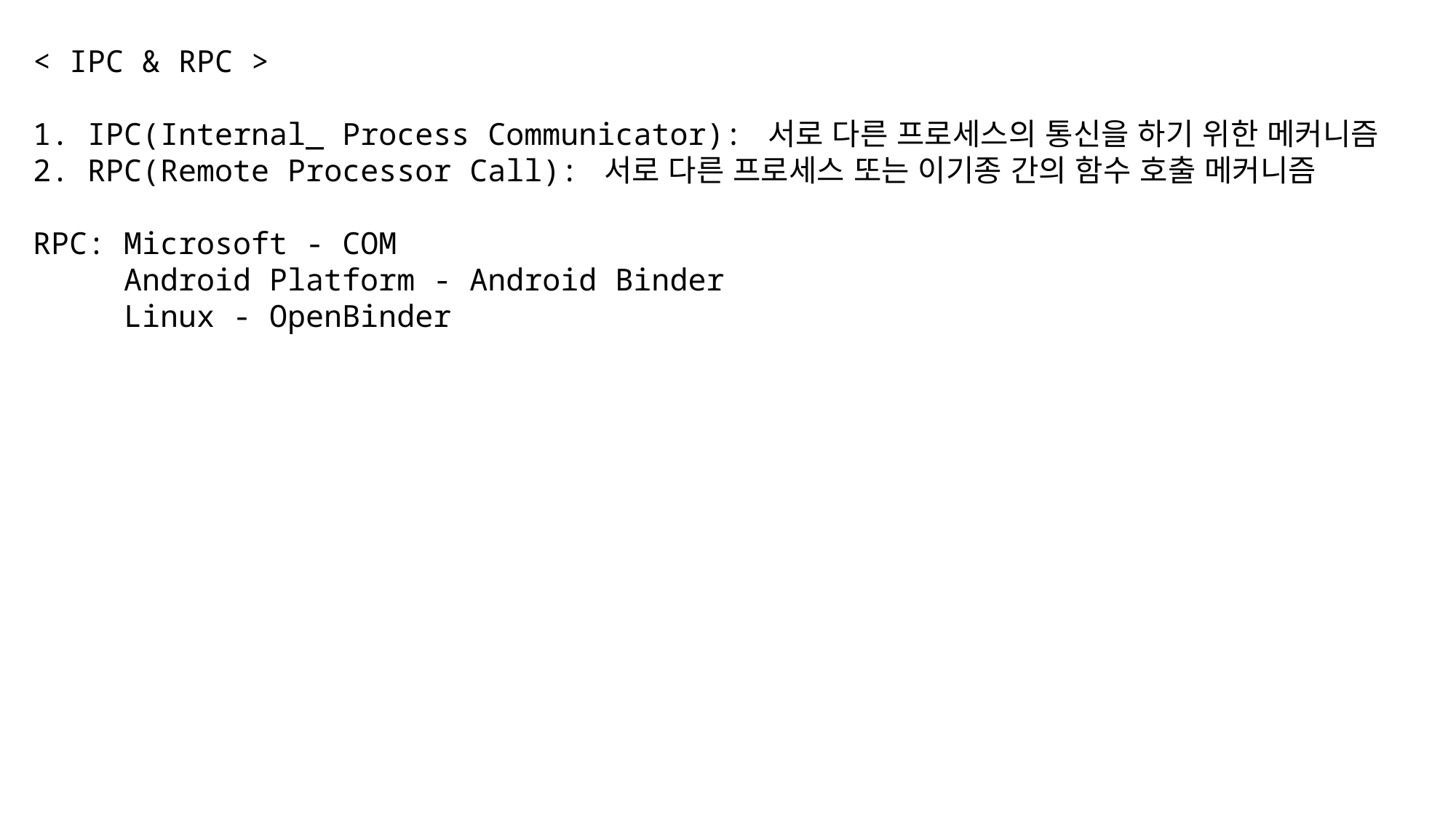

< IPC & RPC >

1. IPC(Internal_ Process Communicator): 서로 다른 프로세스의 통신을 하기 위한 메커니즘
2. RPC(Remote Processor Call): 서로 다른 프로세스 또는 이기종 간의 함수 호출 메커니즘

RPC: Microsoft - COM
     Android Platform - Android Binder
     Linux - OpenBinder